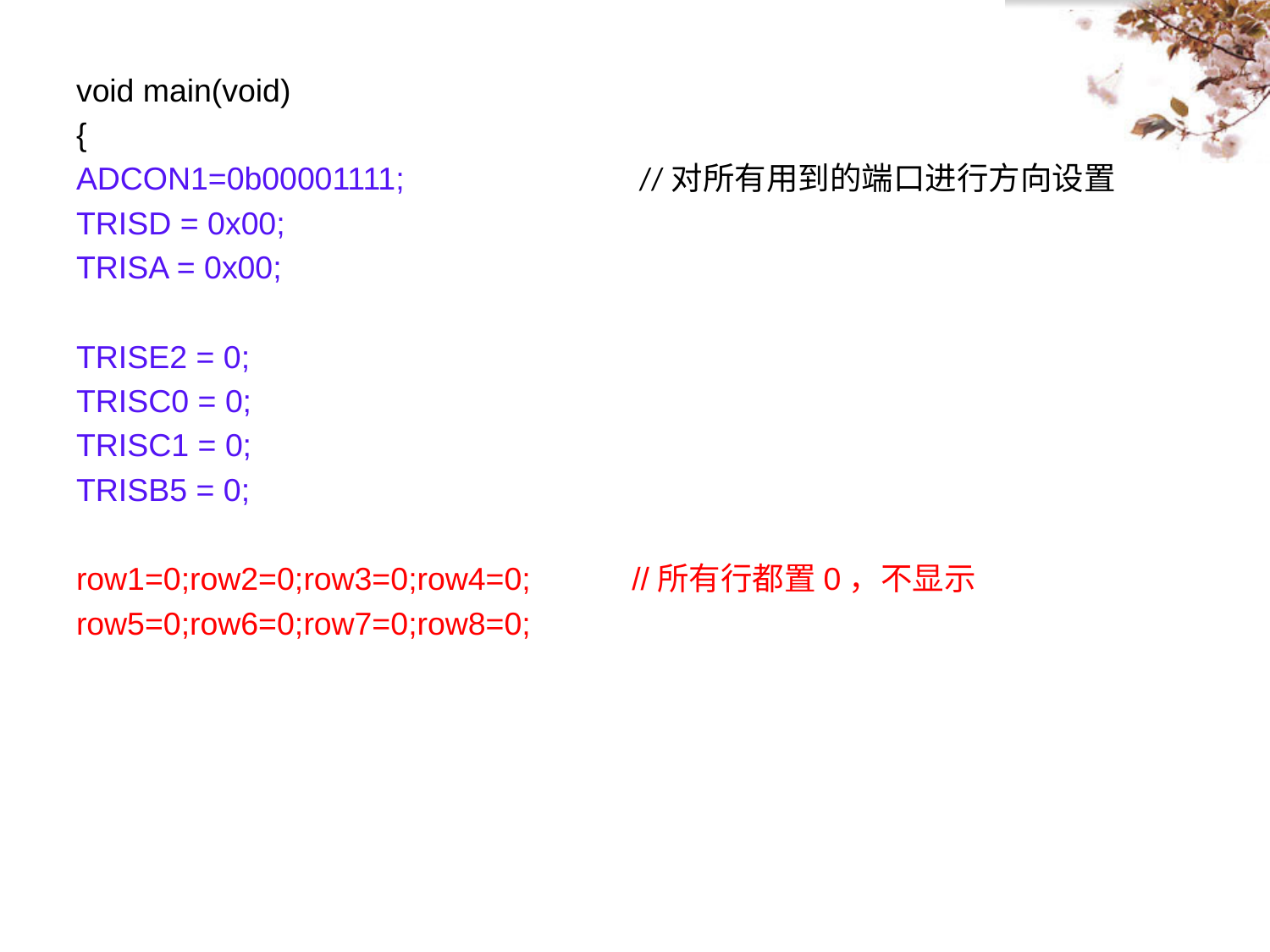

# void main(void)
{
ADCON1=0b00001111;		 //对所有用到的端口进行方向设置
TRISD = 0x00;
TRISA = 0x00;

TRISE2 = 0;
TRISC0 = 0;
TRISC1 = 0;
TRISB5 = 0;

row1=0;row2=0;row3=0;row4=0;	//所有行都置0，不显示
row5=0;row6=0;row7=0;row8=0;